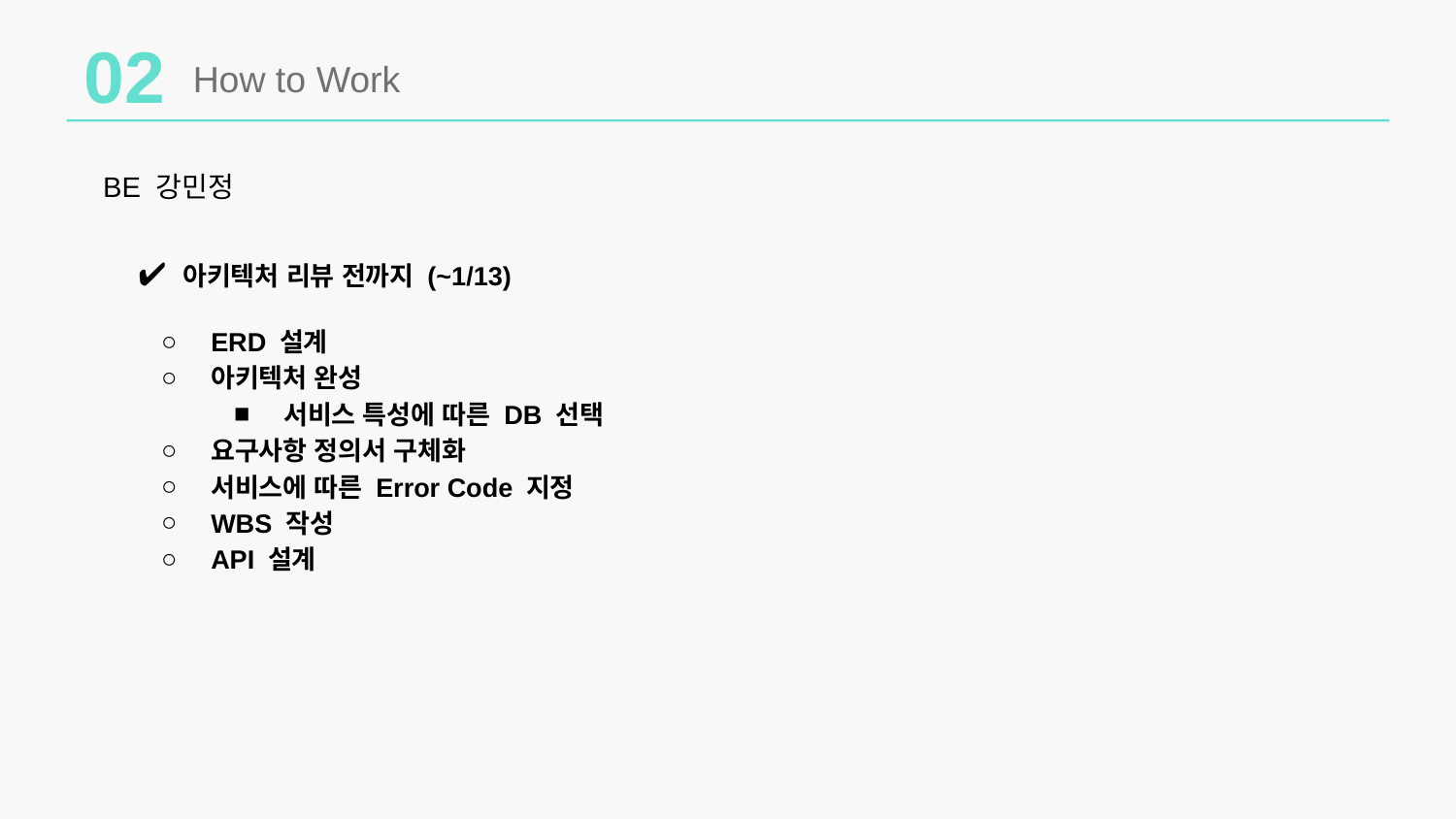

02
How to Work

BE 강민정
✔️ 아키텍처 리뷰 전까지 (~1/13)
ERD 설계
아키텍처 완성
서비스 특성에 따른 DB 선택
요구사항 정의서 구체화
서비스에 따른 Error Code 지정
WBS 작성
API 설계